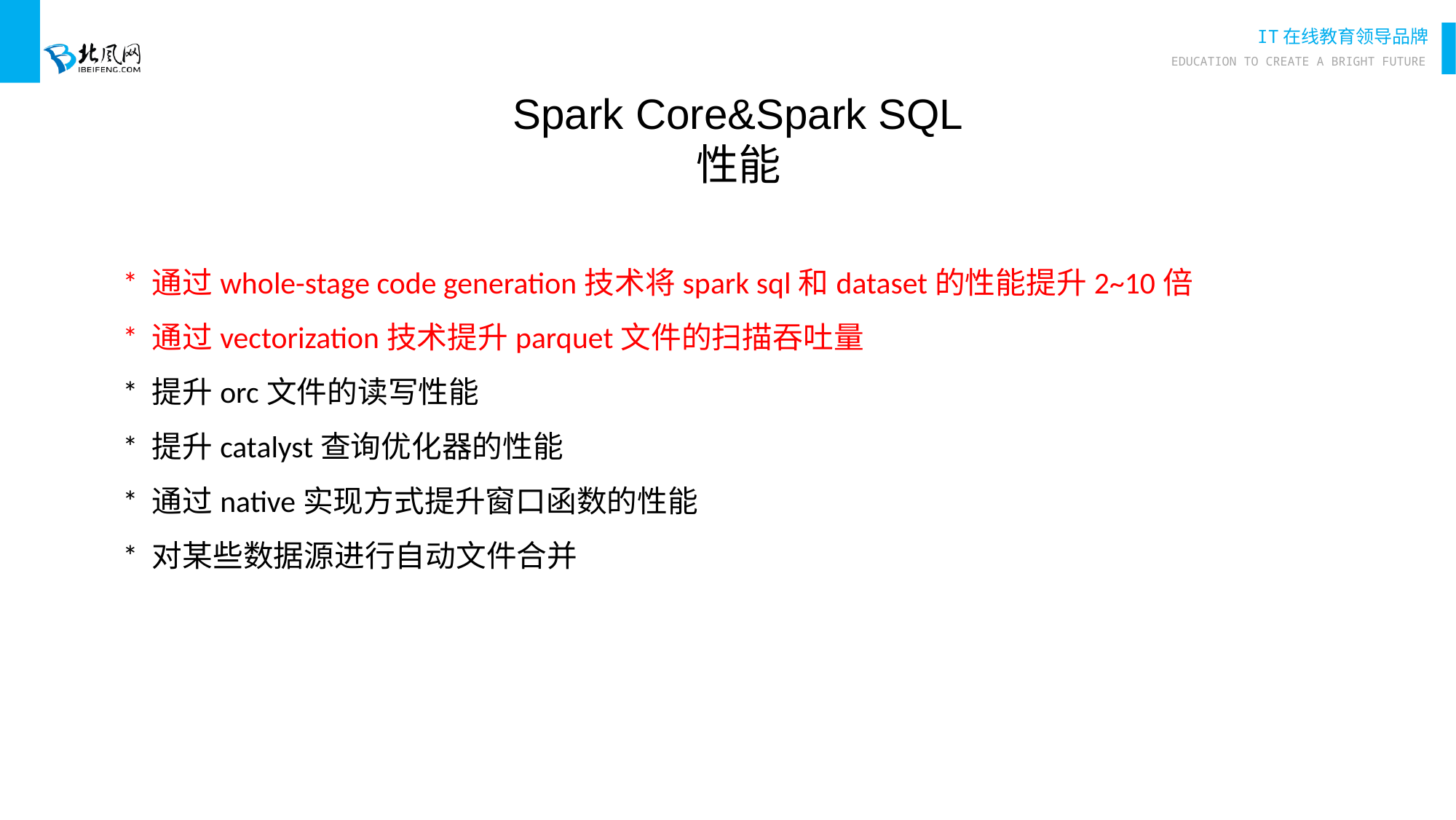

Spark Core&Spark SQL
性能
* 通过whole-stage code generation技术将spark sql和dataset的性能提升2~10倍
* 通过vectorization技术提升parquet文件的扫描吞吐量
* 提升orc文件的读写性能
* 提升catalyst查询优化器的性能
* 通过native实现方式提升窗口函数的性能
* 对某些数据源进行自动文件合并